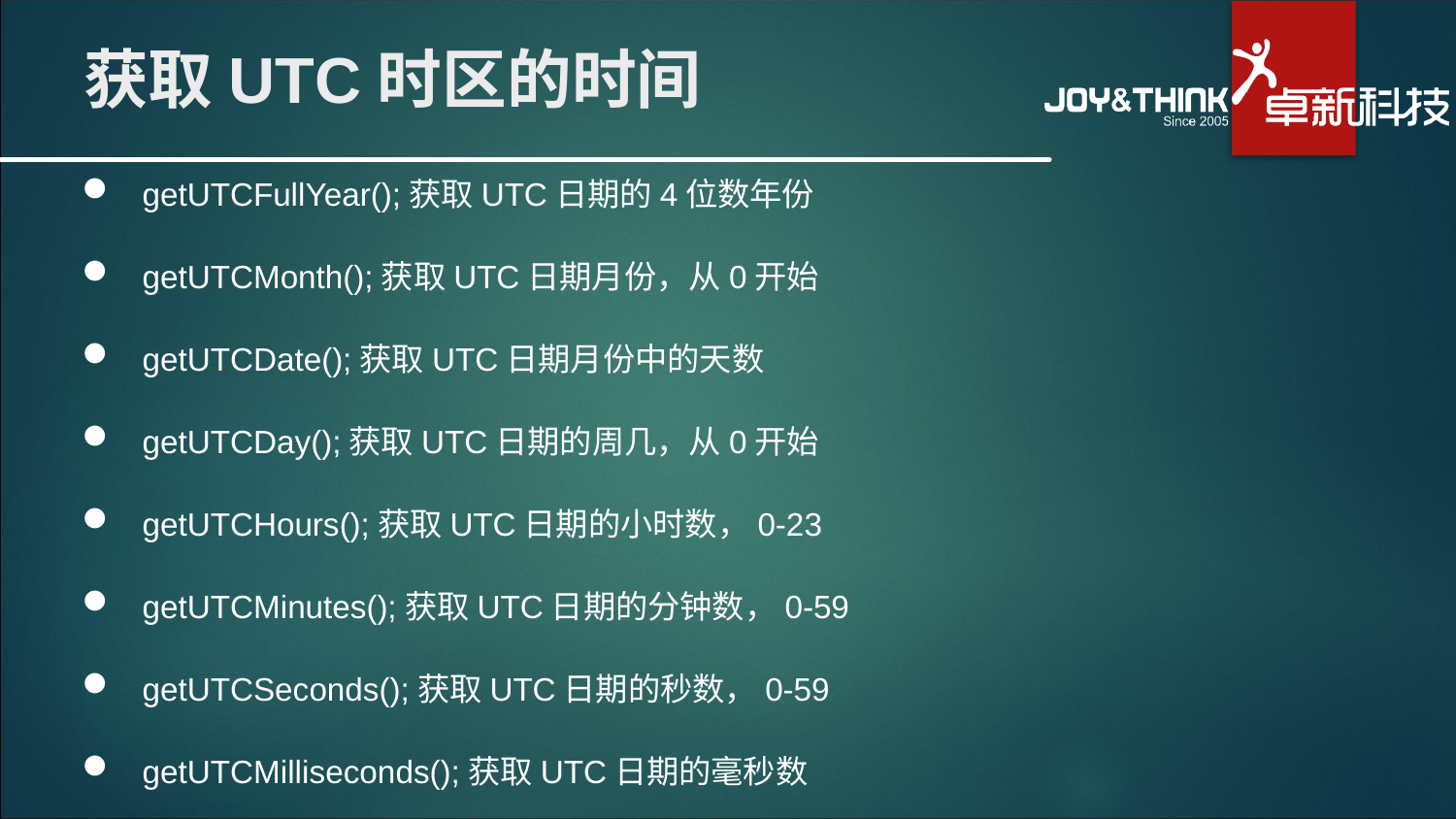

# 获取UTC时区的时间

  getUTCFullYear();获取UTC日期的4位数年份
  getUTCMonth();获取UTC日期月份，从0开始
  getUTCDate();获取UTC日期月份中的天数
  getUTCDay();获取UTC日期的周几，从0开始
  getUTCHours();获取UTC日期的小时数，0-23
  getUTCMinutes();获取UTC日期的分钟数，0-59
  getUTCSeconds();获取UTC日期的秒数，0-59
  getUTCMilliseconds();获取UTC日期的毫秒数